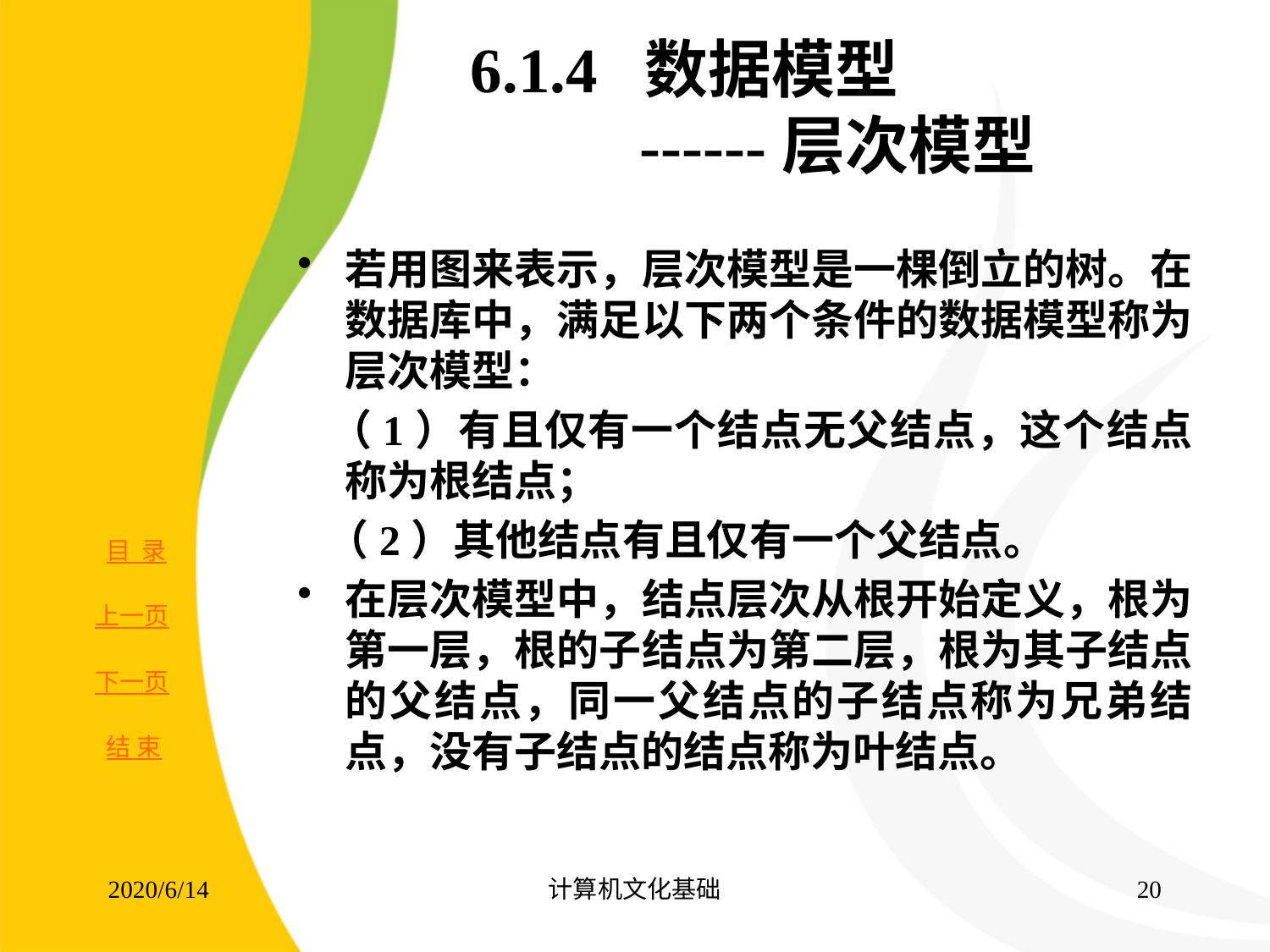

# 6.1.4  数据模型 ------层次模型
若用图来表示，层次模型是一棵倒立的树。在数据库中，满足以下两个条件的数据模型称为层次模型：
  （1）有且仅有一个结点无父结点，这个结点称为根结点；
  （2）其他结点有且仅有一个父结点。
在层次模型中，结点层次从根开始定义，根为第一层，根的子结点为第二层，根为其子结点的父结点，同一父结点的子结点称为兄弟结点，没有子结点的结点称为叶结点。
2020/6/14
计算机文化基础
20